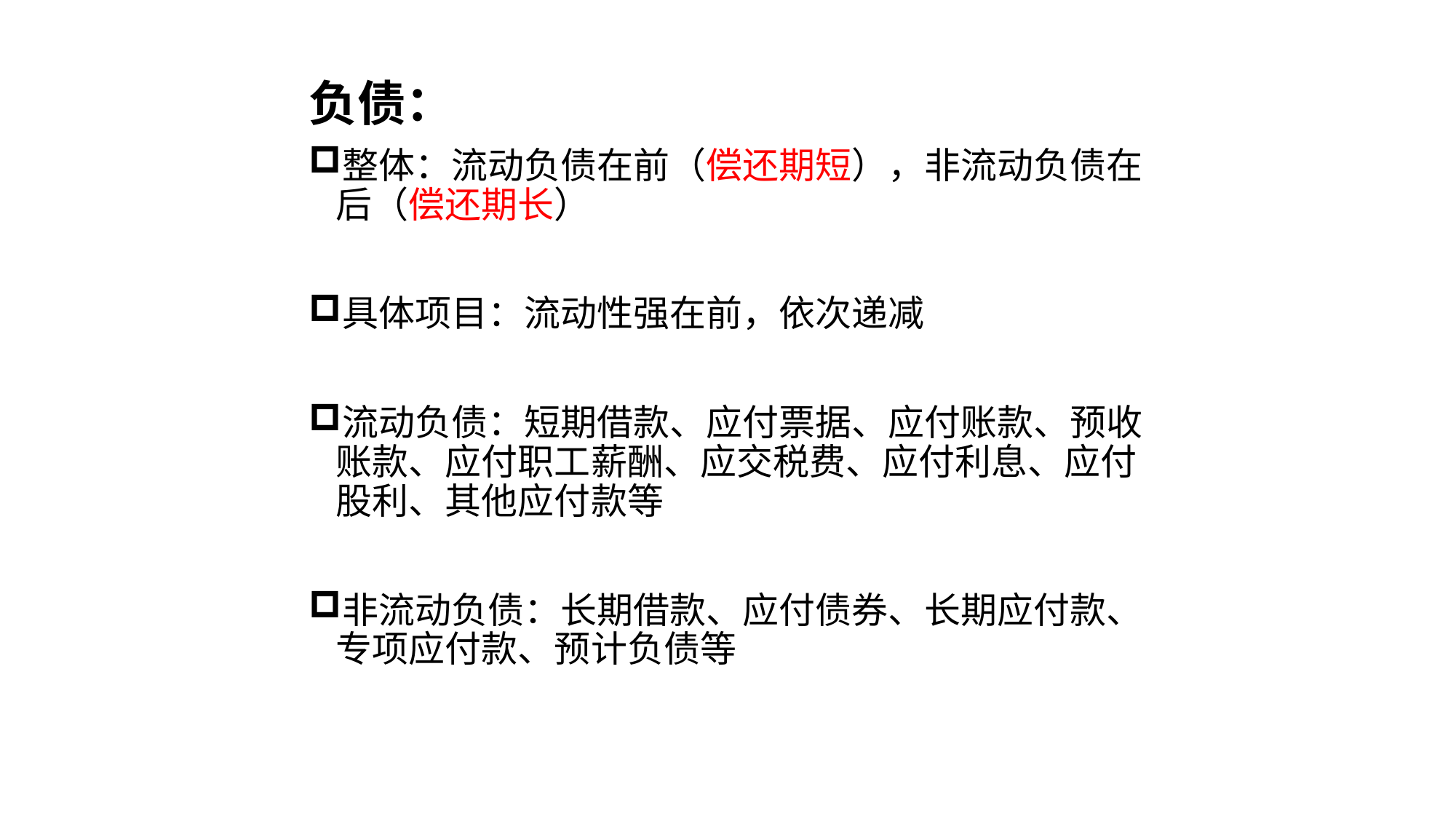

负债：
整体：流动负债在前（偿还期短），非流动负债在后（偿还期长）

具体项目：流动性强在前，依次递减

流动负债：短期借款、应付票据、应付账款、预收账款、应付职工薪酬、应交税费、应付利息、应付股利、其他应付款等

非流动负债：长期借款、应付债券、长期应付款、专项应付款、预计负债等